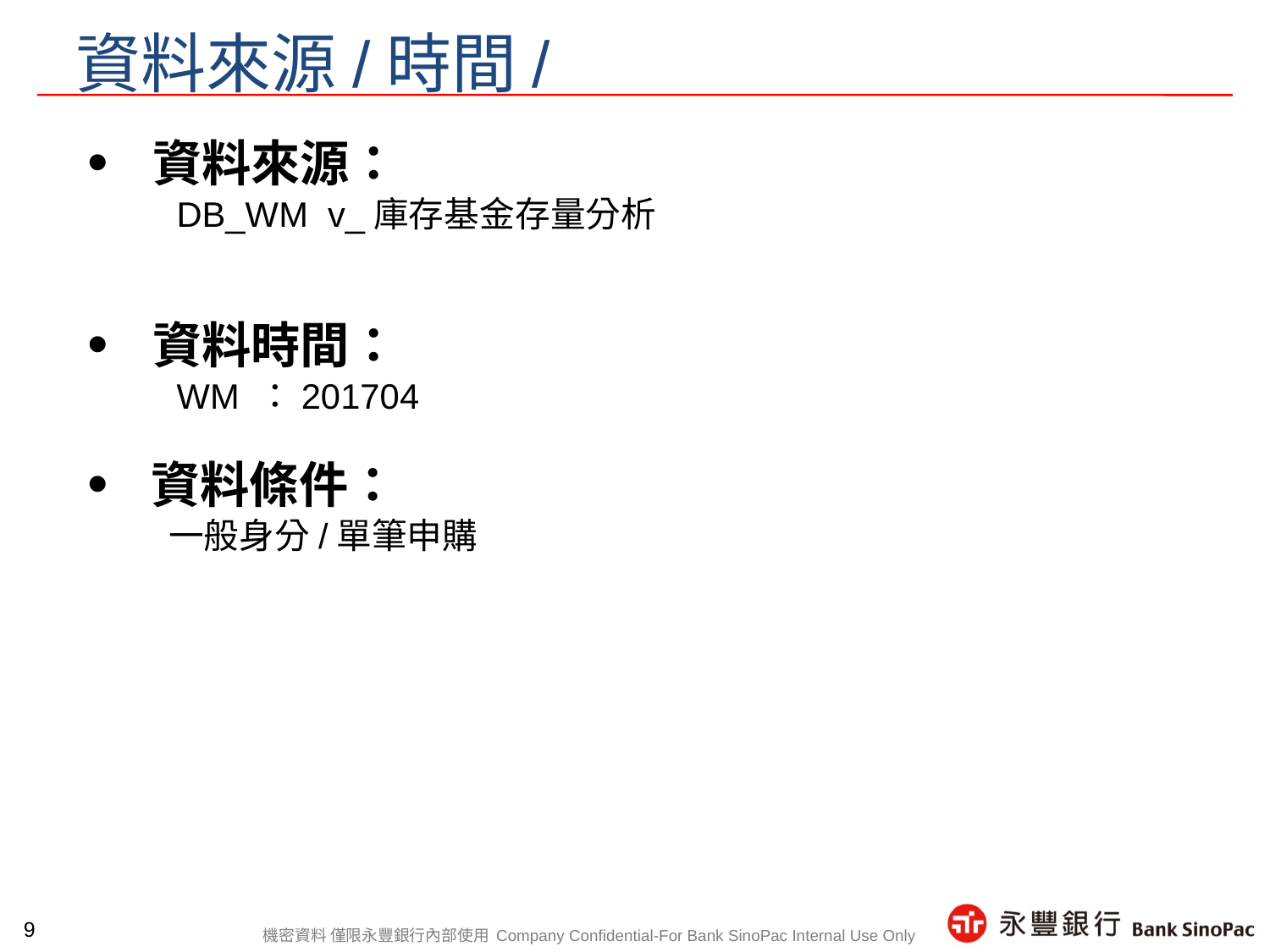

# 資料來源/時間/
資料來源：
DB_WM  v_庫存基金存量分析

資料時間：
WM ：201704

資料條件：
一般身分/單筆申購